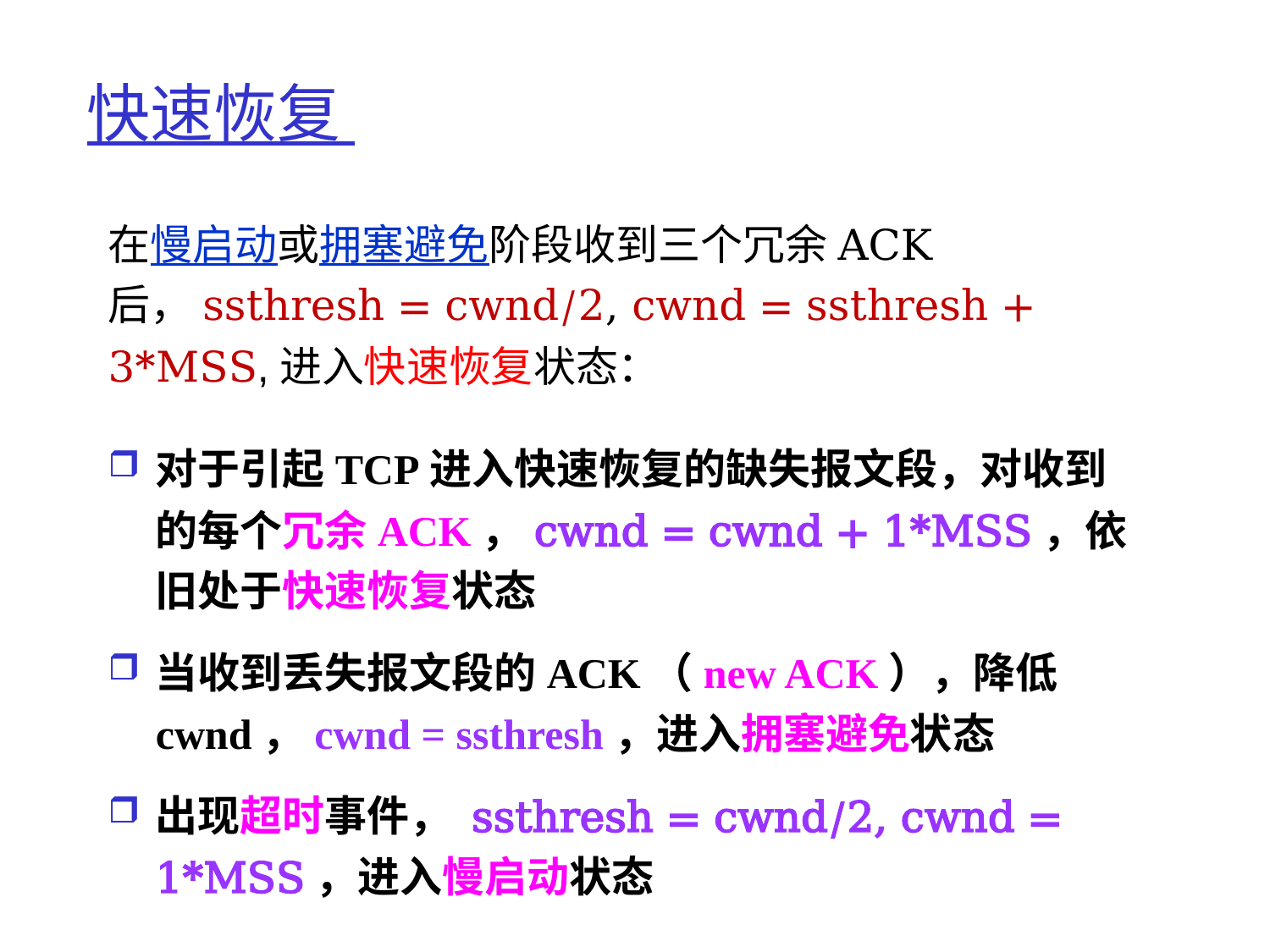

# 快速恢复
在慢启动或拥塞避免阶段收到三个冗余ACK后，ssthresh = cwnd/2, cwnd = ssthresh + 3*MSS,进入快速恢复状态：
对于引起TCP进入快速恢复的缺失报文段，对收到的每个冗余ACK，cwnd = cwnd + 1*MSS，依旧处于快速恢复状态
当收到丢失报文段的ACK（new ACK），降低cwnd，cwnd = ssthresh，进入拥塞避免状态
出现超时事件， ssthresh = cwnd/2, cwnd = 1*MSS，进入慢启动状态